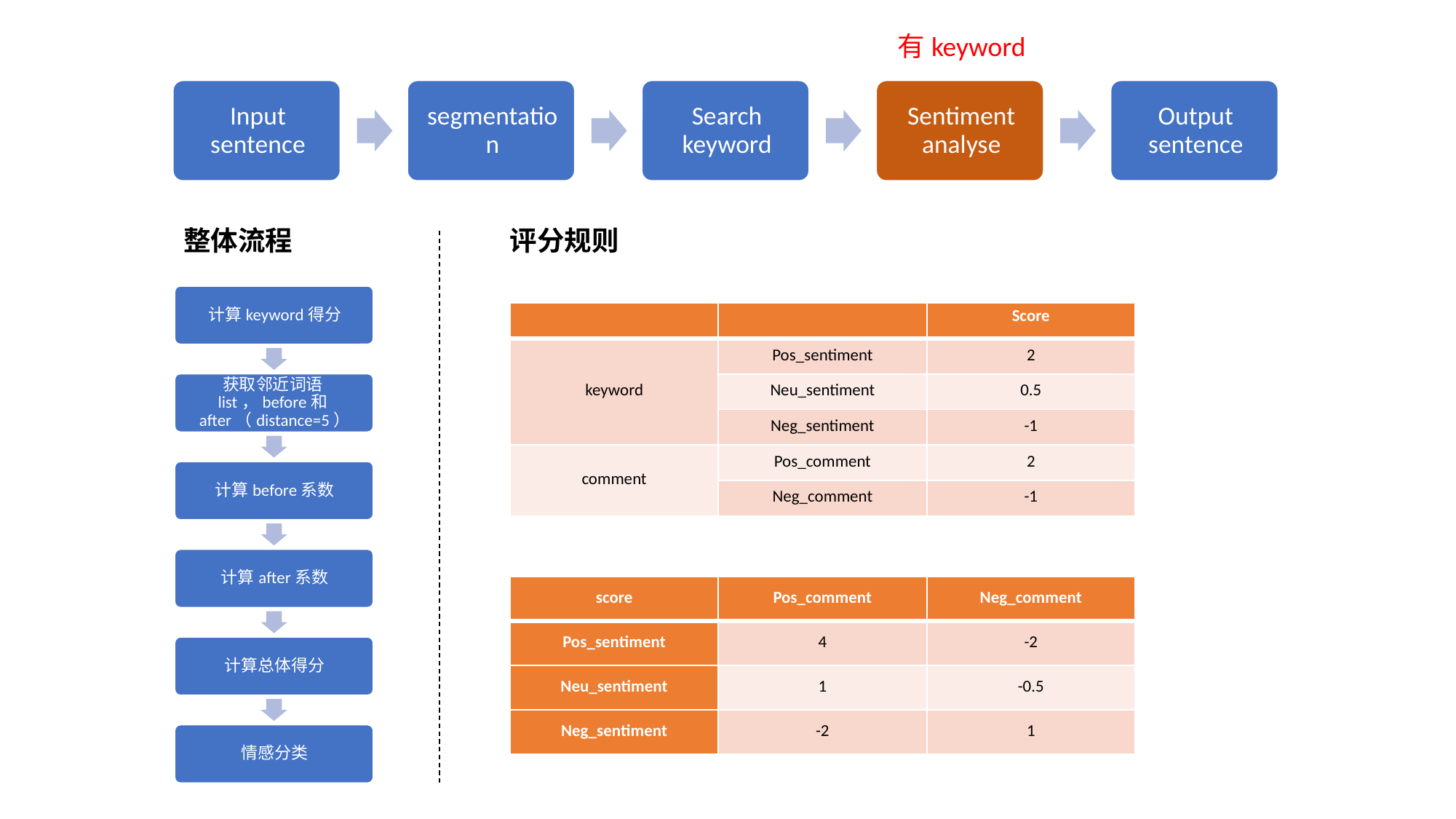

有keyword
Input sentence

segmentation

Search keyword

Sentiment analyse

Output sentence
整体流程
评分规则
计算keyword得分

获取邻近词语list，before和after（distance=5）

计算before系数

计算after系数

计算总体得分

情感分类
|  |  | Score |
| --- | --- | --- |
| keyword | Pos\_sentiment | 2 |
|  | Neu\_sentiment | 0.5 |
|  | Neg\_sentiment | -1 |
| comment | Pos\_comment | 2 |
|  | Neg\_comment | -1 |
| score | Pos\_comment | Neg\_comment |
| --- | --- | --- |
| Pos\_sentiment | 4 | -2 |
| Neu\_sentiment | 1 | -0.5 |
| Neg\_sentiment | -2 | 1 |